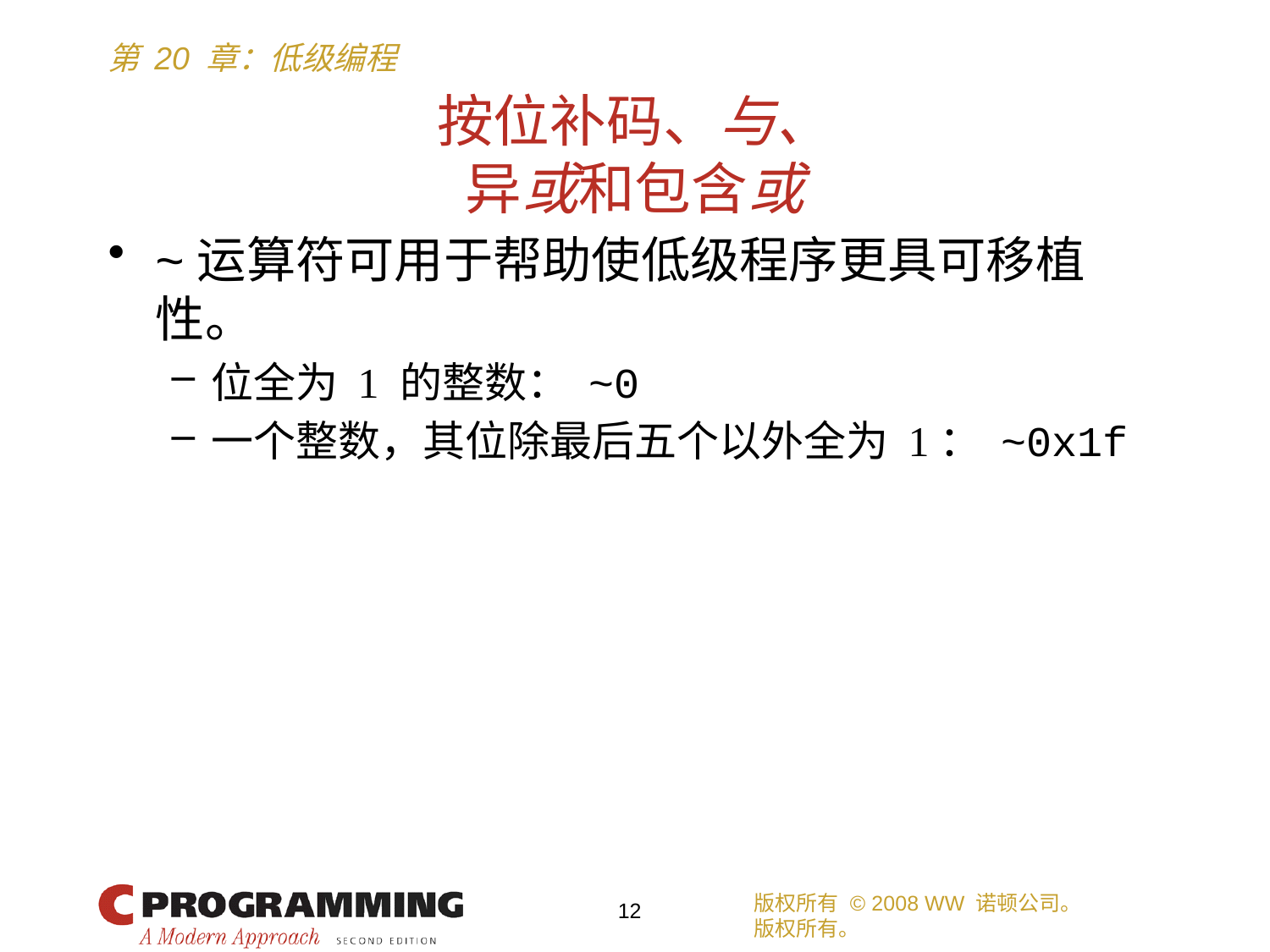

# 按位补码、与、 异或和包含或
~运算符可用于帮助使低级程序更具可移植性。
位全为 1 的整数： ~0
一个整数，其位除最后五个以外全为 1： ~0x1f
版权所有 © 2008 WW 诺顿公司。
版权所有。
12